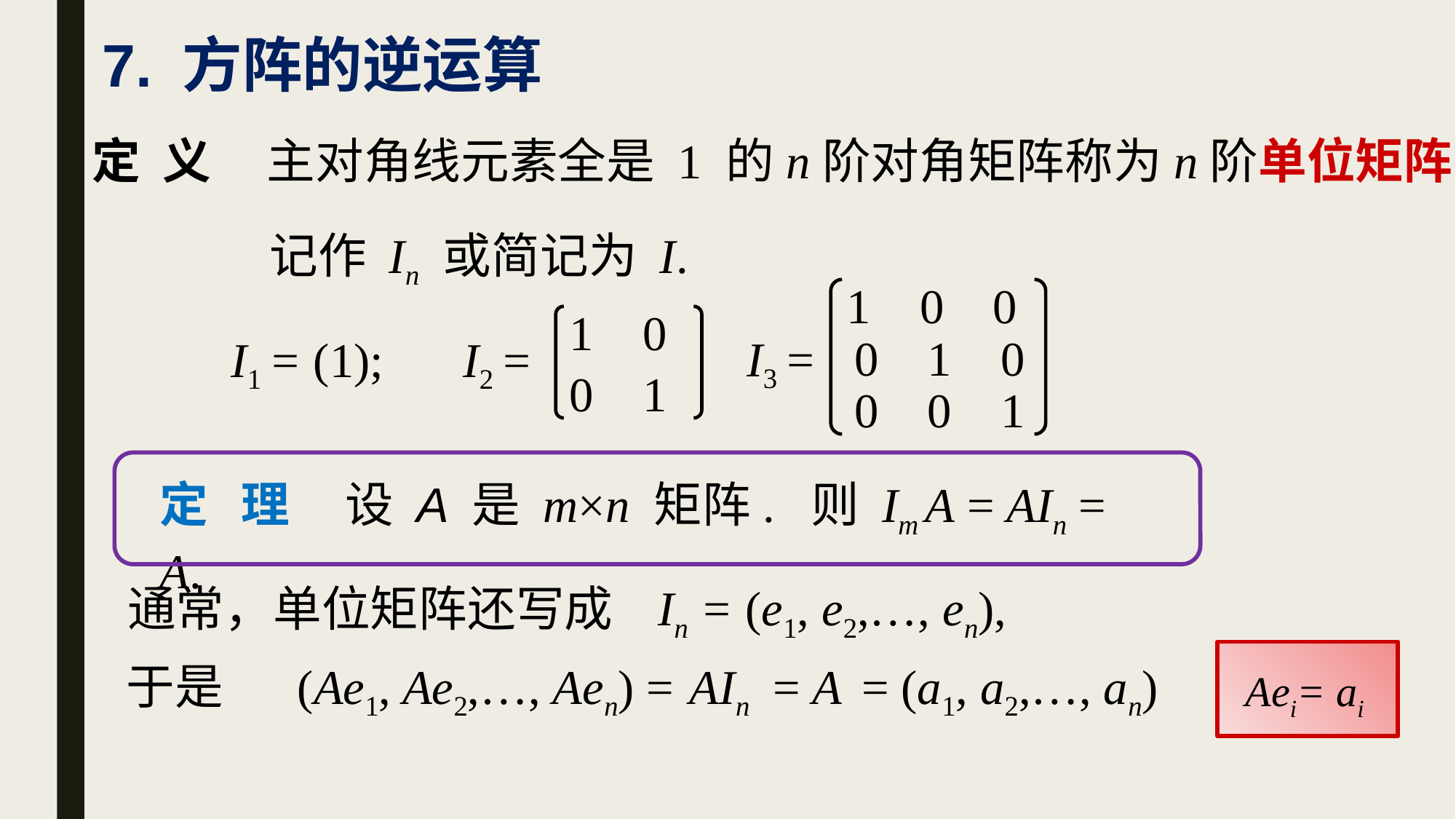

# 7. 方阵的逆运算
定  义     主对角线元素全是 1 的n阶对角矩阵称为n阶单位矩阵,
记作 In 或简记为 I.
1    0    0

1    0

I3 =
 0    1    0
I1 = (1);
I2 =
0    1
 0    0    1

定   理     设 A 是 m×n 矩阵.  则 Im A = AIn = A.
In = (e1, e2,…, en),
通常，单位矩阵还写成

(Ae1, Ae2,…, Aen) =
AIn
= A
= (a1, a2,…, an)
于是
Aei= ai